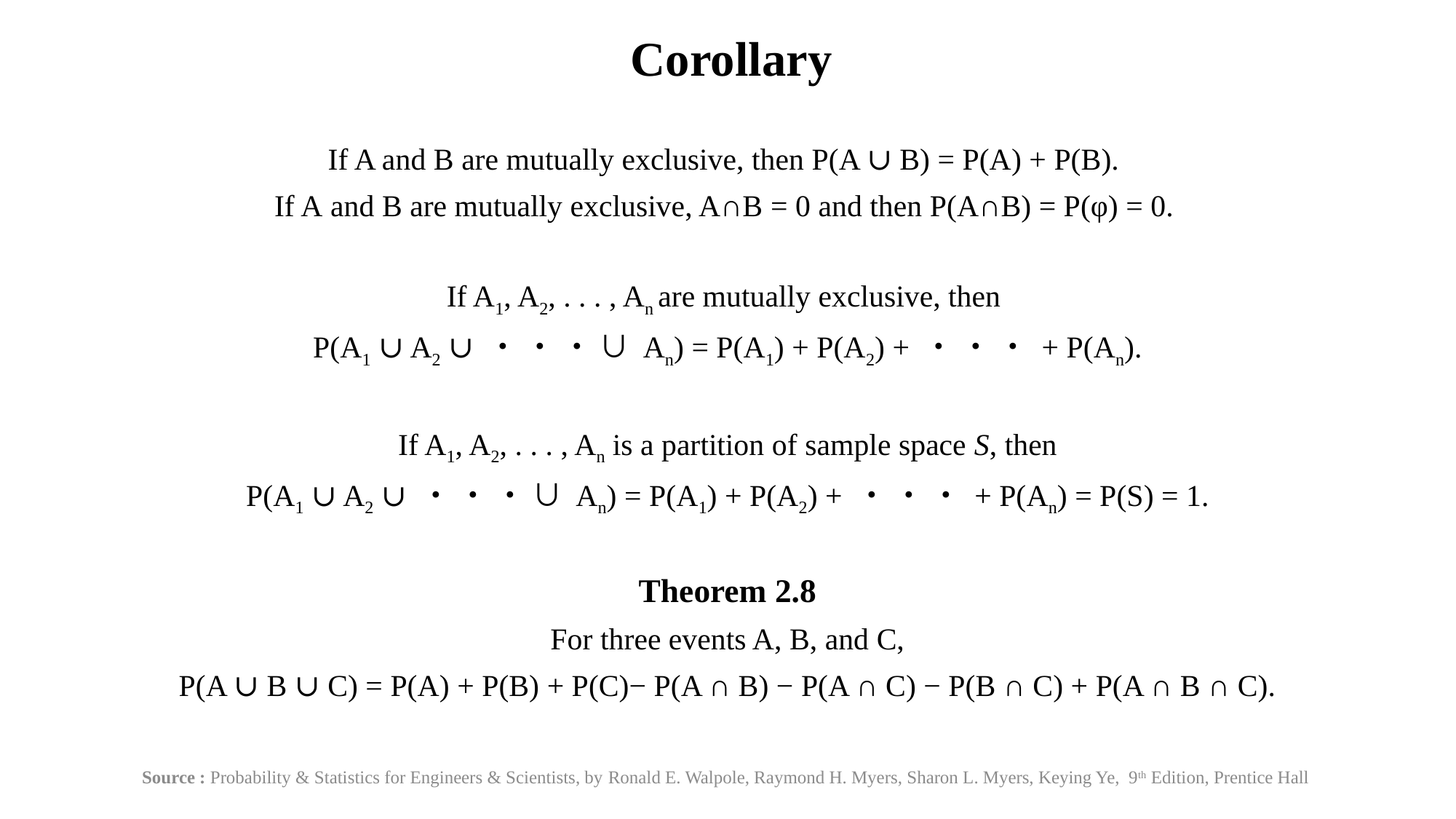

# Corollary
If A and B are mutually exclusive, then P(A ∪ B) = P(A) + P(B).
If A and B are mutually exclusive, A∩B = 0 and then P(A∩B) = P(φ) = 0.

If A1, A2, . . . , An are mutually exclusive, then
P(A1 ∪ A2 ∪ ・ ・ ・ ∪ An) = P(A1) + P(A2) + ・ ・ ・ + P(An).

If A1, A2, . . . , An is a partition of sample space S, then
P(A1 ∪ A2 ∪ ・ ・ ・ ∪ An) = P(A1) + P(A2) + ・ ・ ・ + P(An) = P(S) = 1.

Theorem 2.8
For three events A, B, and C,
P(A ∪ B ∪ C) = P(A) + P(B) + P(C)− P(A ∩ B) − P(A ∩ C) − P(B ∩ C) + P(A ∩ B ∩ C).

Source : Probability & Statistics for Engineers & Scientists, by Ronald E. Walpole, Raymond H. Myers, Sharon L. Myers, Keying Ye,  9th Edition, Prentice Hall